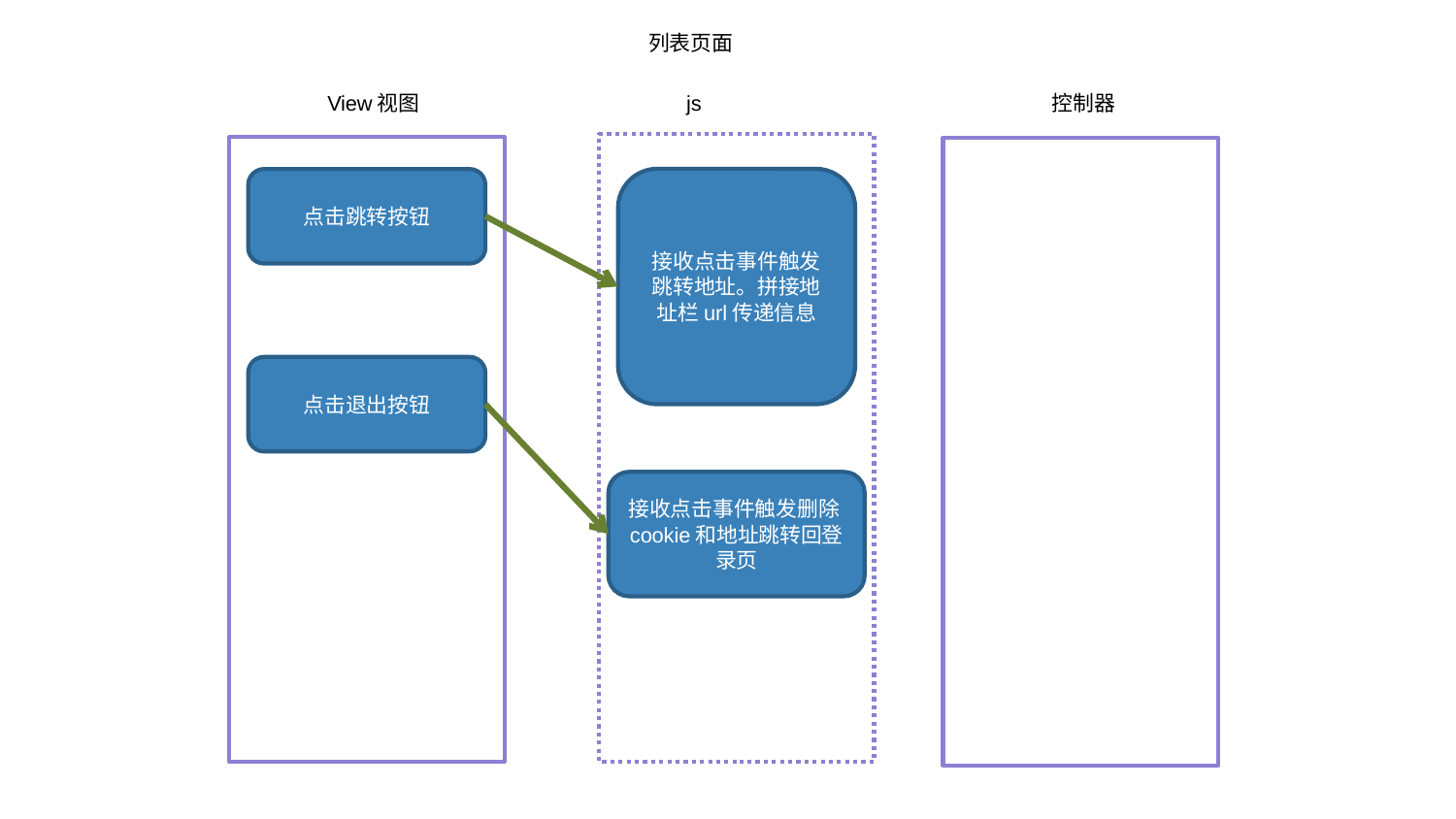

列表页面
View视图
js
控制器

接收点击事件触发跳转地址。拼接地址栏url传递信息
点击跳转按钮
点击退出按钮
接收点击事件触发删除cookie和地址跳转回登录页